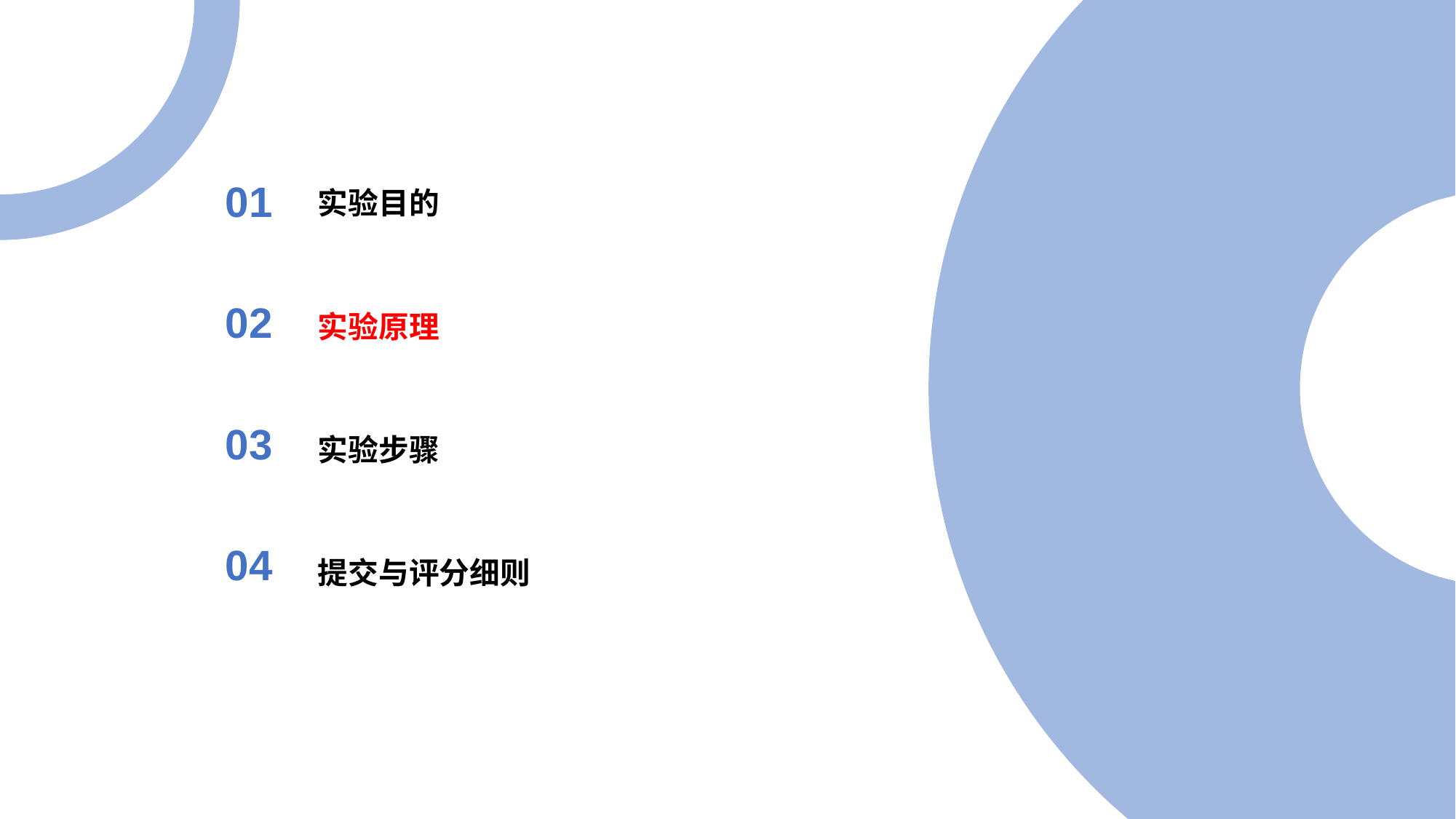

01
实验目的
02
实验原理
03
实验步骤
04
提交与评分细则